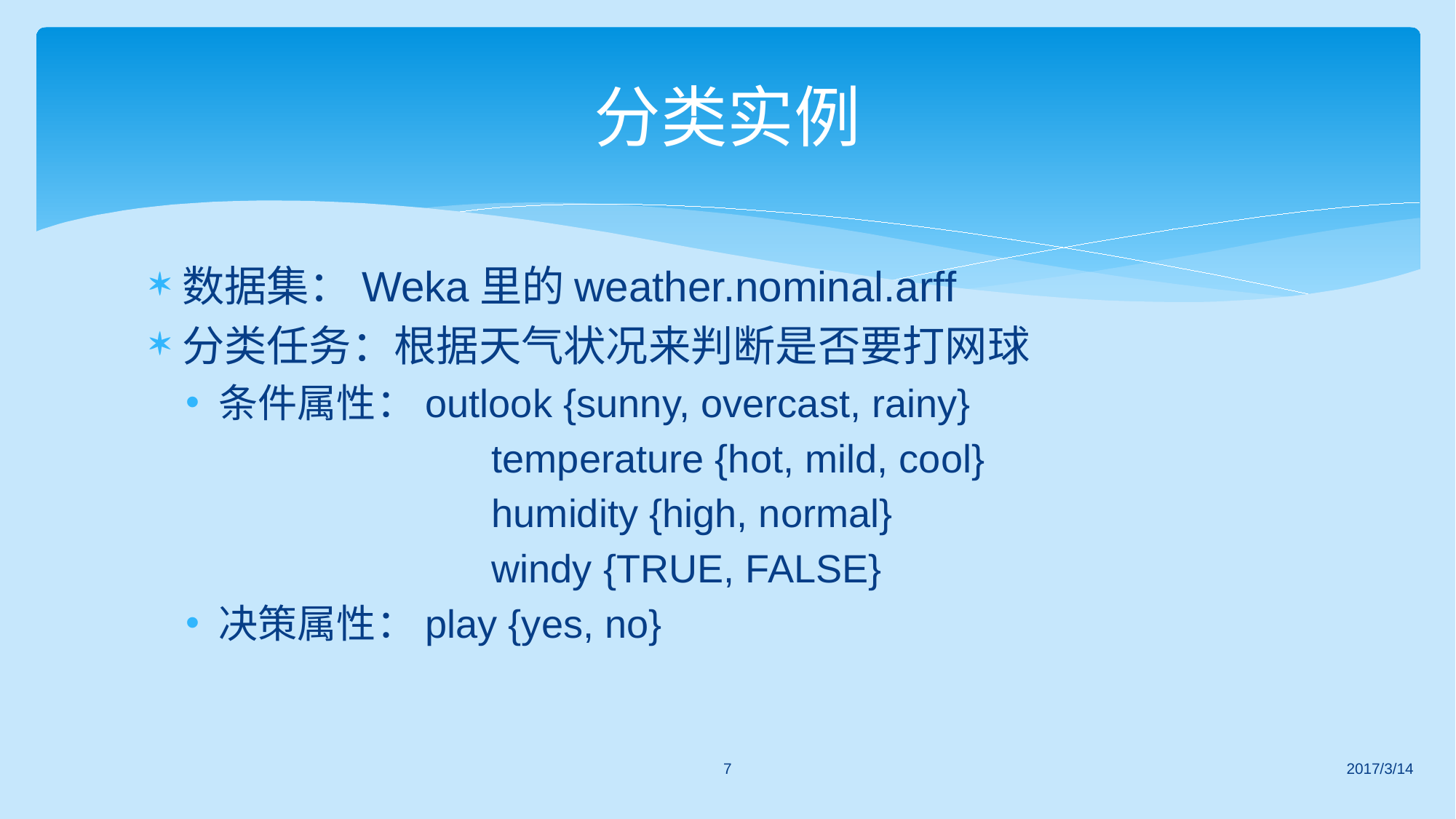

# 分类实例
数据集：Weka里的weather.nominal.arff
分类任务：根据天气状况来判断是否要打网球
条件属性：outlook {sunny, overcast, rainy}
                            temperature {hot, mild, cool}
                            humidity {high, normal}
                            windy {TRUE, FALSE}
决策属性：play {yes, no}
7
2017/3/14